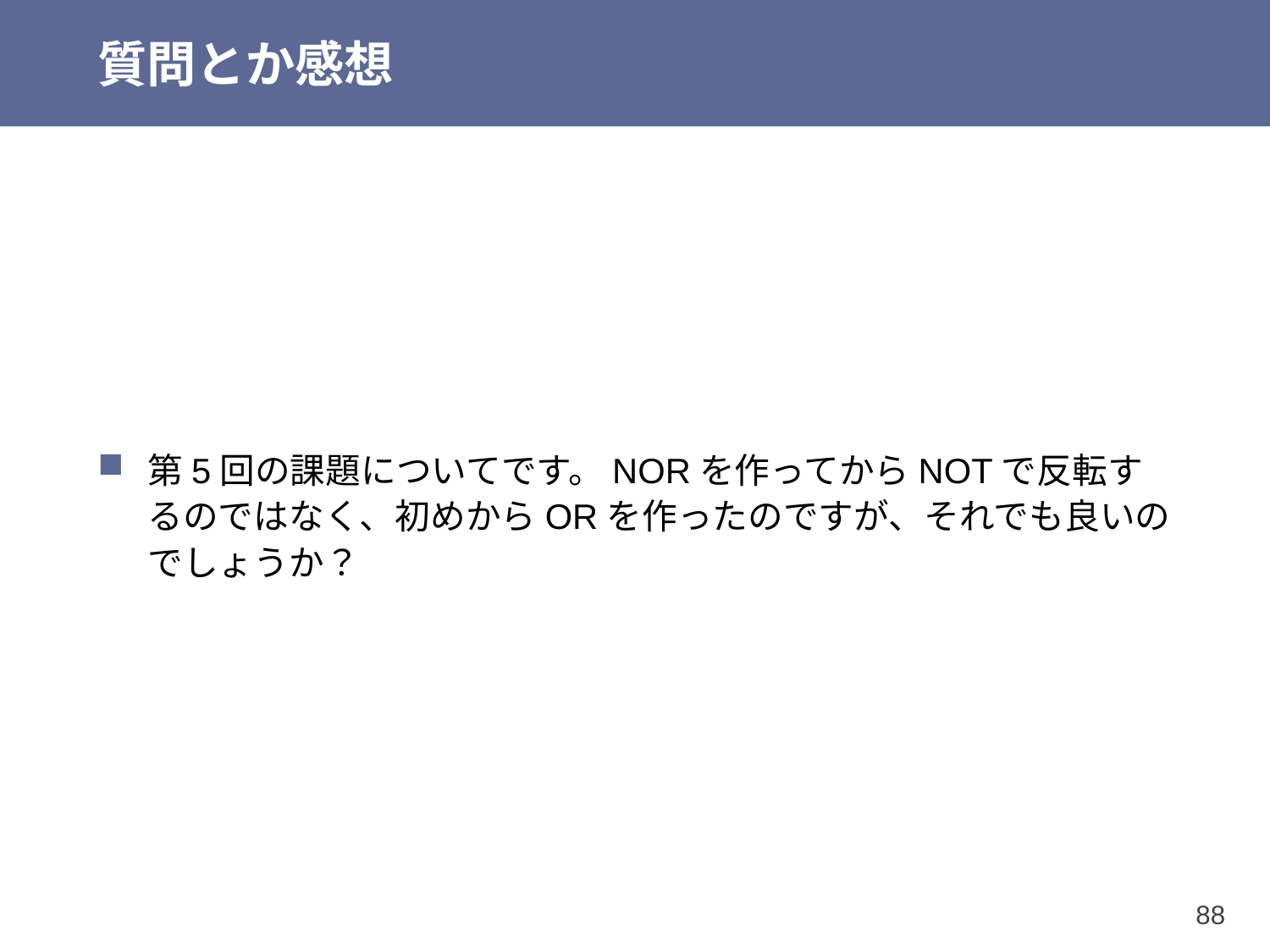

# 質問とか感想
第5回の課題についてです。NORを作ってからNOTで反転するのではなく、初めからORを作ったのですが、それでも良いのでしょうか？